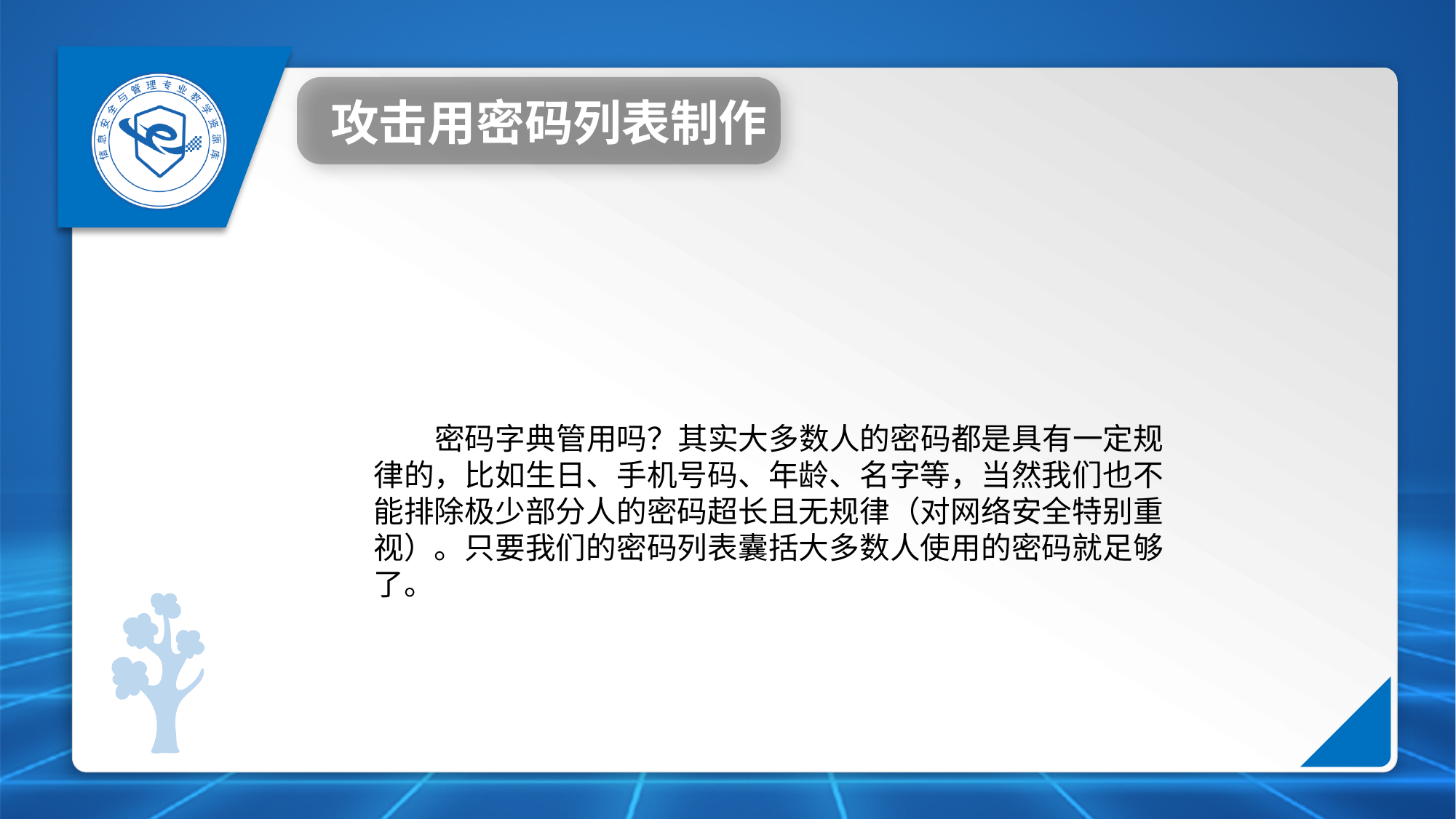

攻击用密码列表制作
        密码字典管用吗？其实大多数人的密码都是具有一定规律的，比如生日、手机号码、年龄、名字等，当然我们也不能排除极少部分人的密码超长且无规律（对网络安全特别重视）。只要我们的密码列表囊括大多数人使用的密码就足够了。